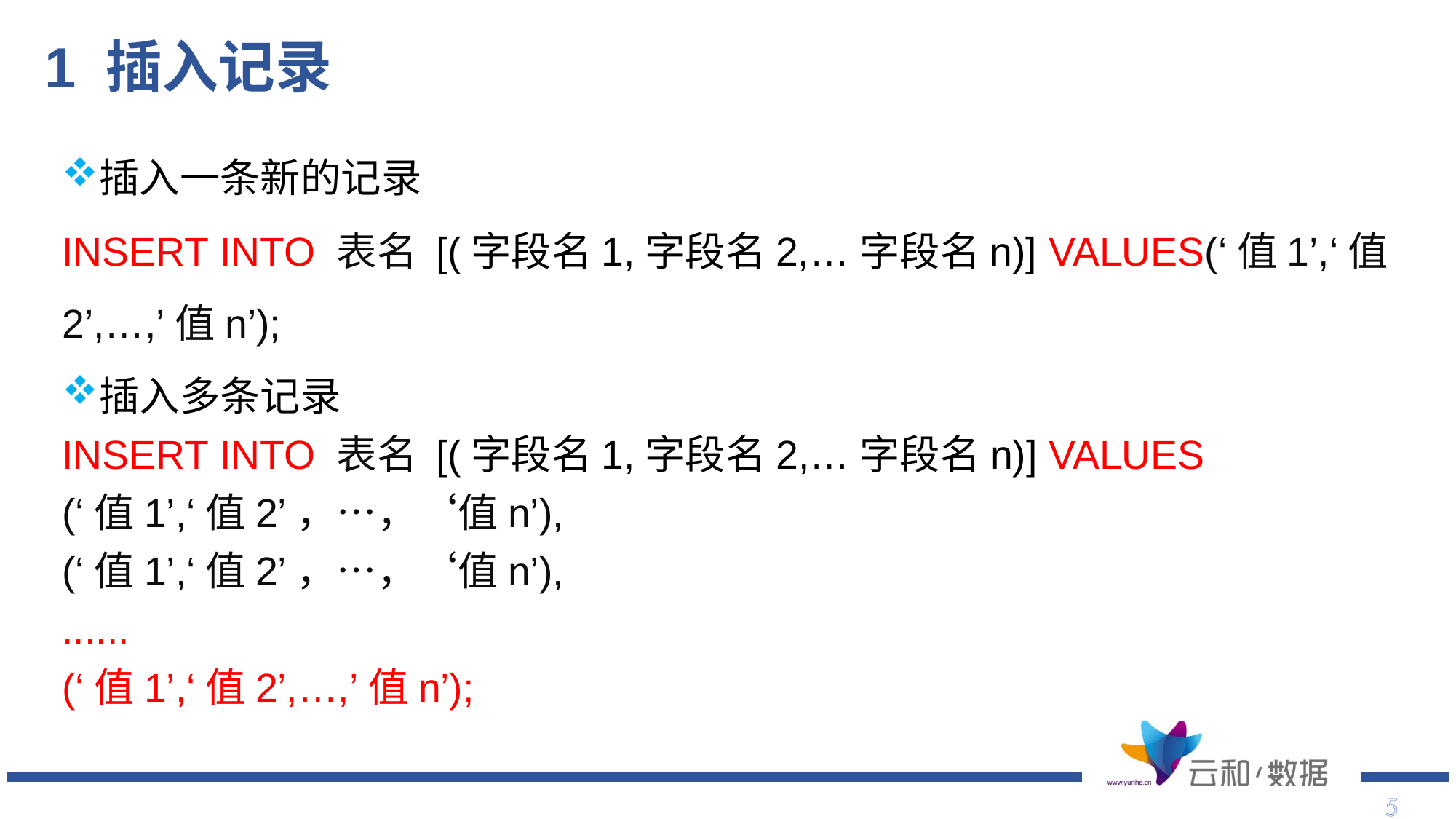

1 插入记录
插入一条新的记录
INSERT INTO 表名 [(字段名1,字段名2,…字段名n)] VALUES(‘值1’,‘值2’,…,’值n’);
插入多条记录
INSERT INTO 表名 [(字段名1,字段名2,…字段名n)] VALUES
(‘值1’,‘值2’，…，‘值n’),
(‘值1’,‘值2’，…，‘值n’),
......
(‘值1’,‘值2’,…,’值n’);